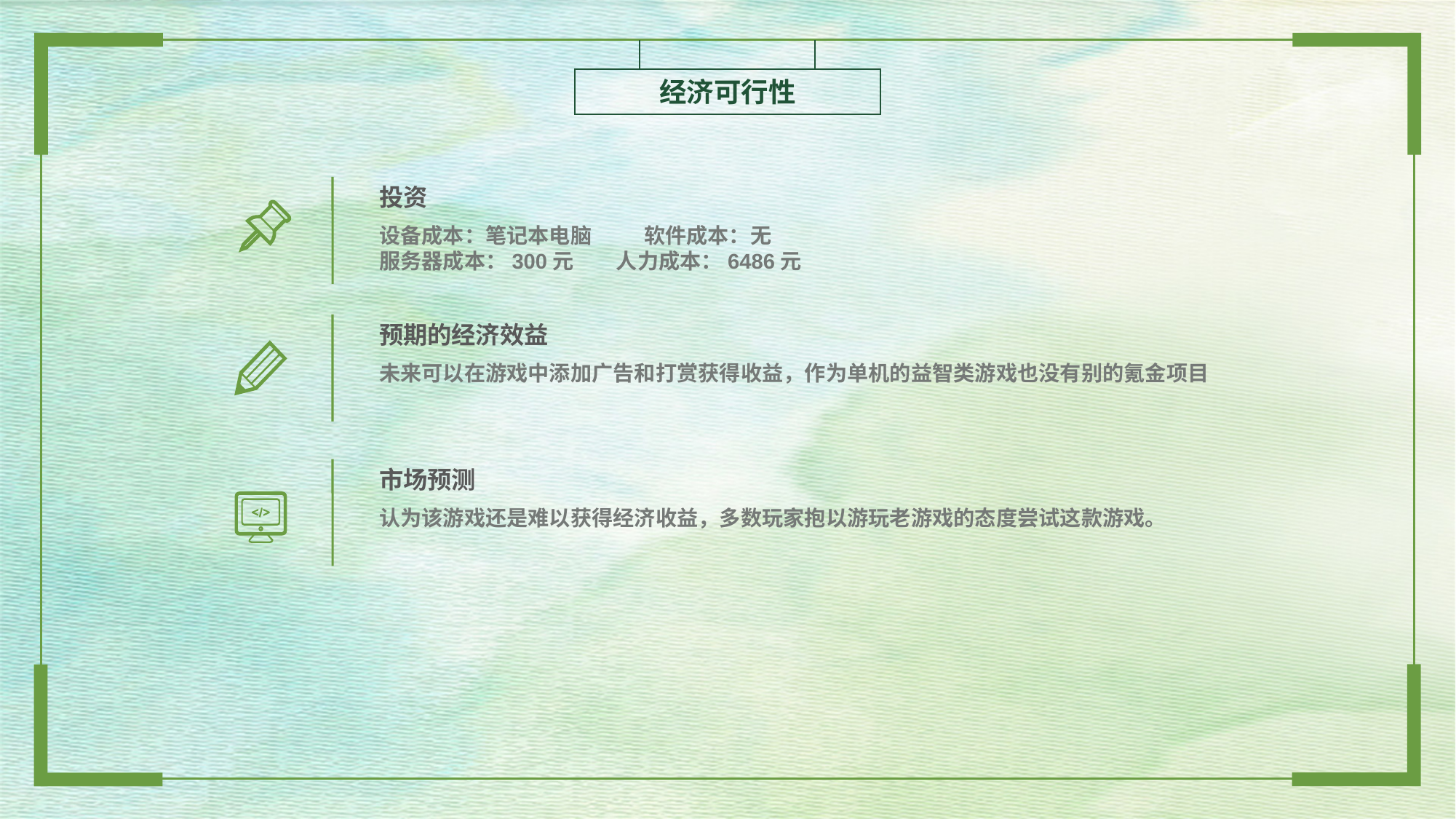

经济可行性
投资

设备成本：笔记本电脑           软件成本：无
服务器成本：300元         人力成本：6486元
预期的经济效益

未来可以在游戏中添加广告和打赏获得收益，作为单机的益智类游戏也没有别的氪金项目
市场预测

认为该游戏还是难以获得经济收益，多数玩家抱以游玩老游戏的态度尝试这款游戏。